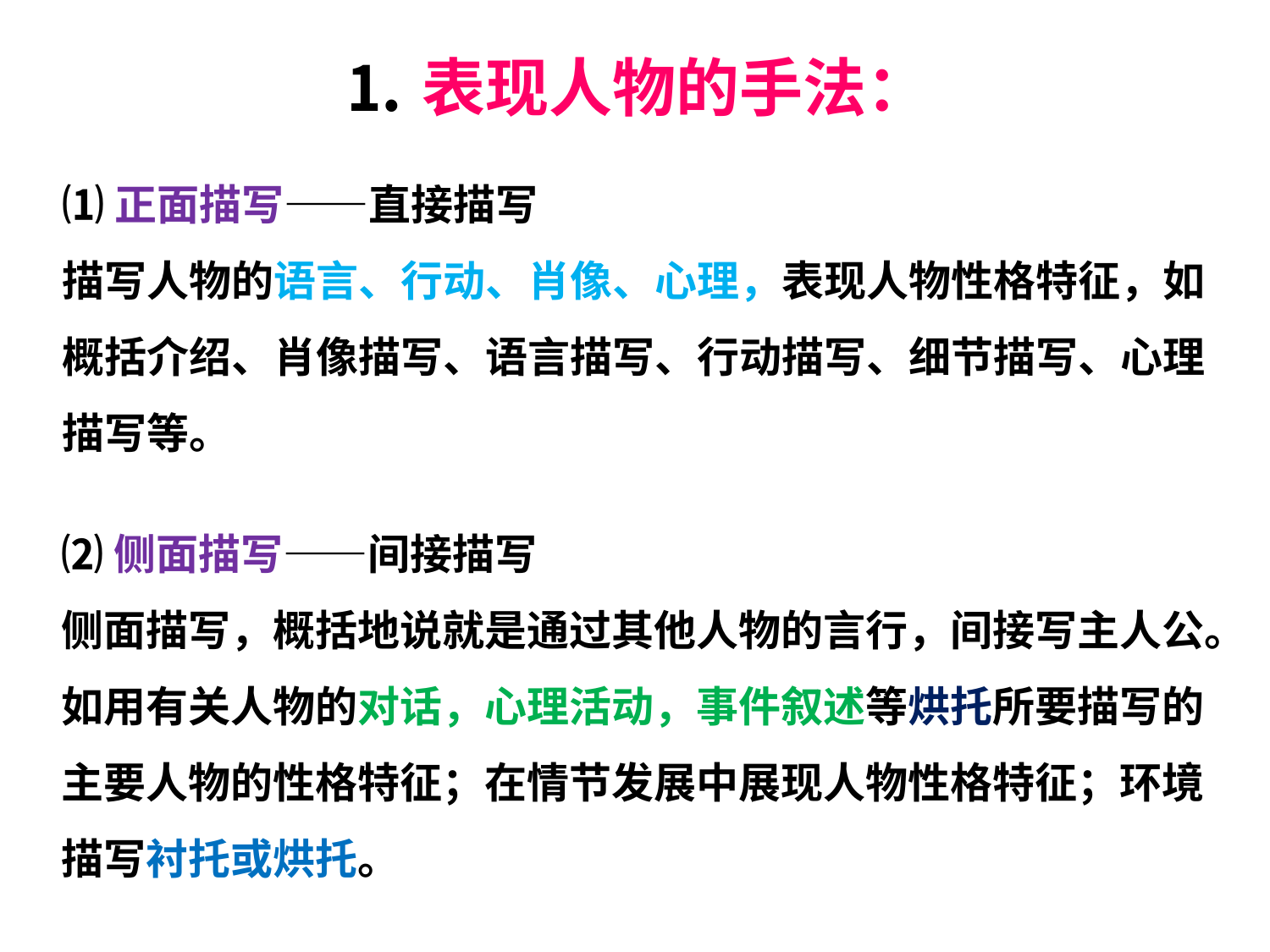

# ⒈表现人物的手法：
⑴正面描写——直接描写
描写人物的语言、行动、肖像、心理，表现人物性格特征，如概括介绍、肖像描写、语言描写、行动描写、细节描写、心理描写等。
⑵侧面描写——间接描写
侧面描写，概括地说就是通过其他人物的言行，间接写主人公。如用有关人物的对话，心理活动，事件叙述等烘托所要描写的主要人物的性格特征；在情节发展中展现人物性格特征；环境描写衬托或烘托。